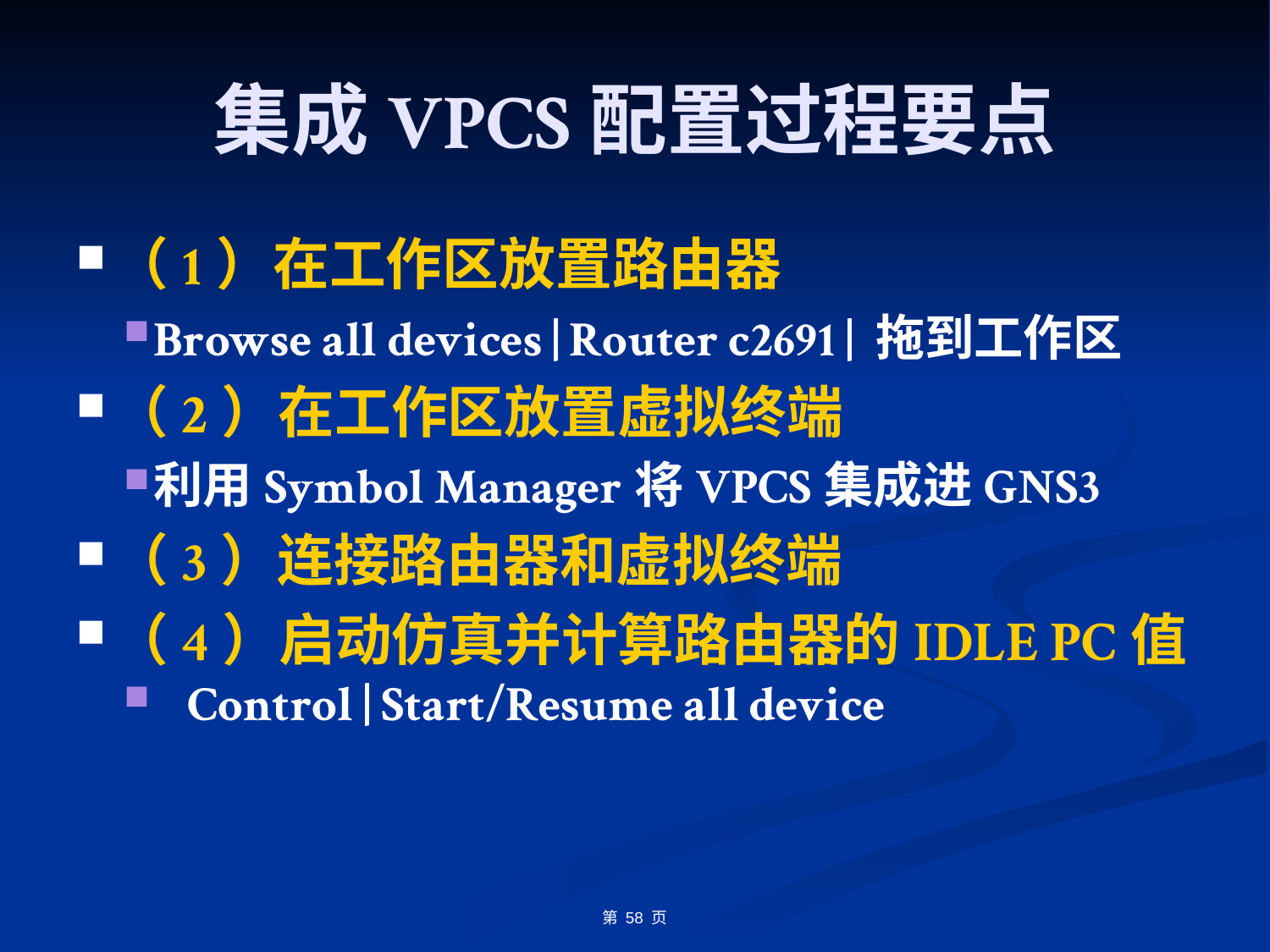

# 集成VPCS配置过程要点
（1）在工作区放置路由器
Browse all devices | Router c2691 | 拖到工作区
（2）在工作区放置虚拟终端
利用Symbol Manager将VPCS集成进GNS3
（3）连接路由器和虚拟终端
（4）启动仿真并计算路由器的IDLE PC值
Control | Start/Resume all device

第 58 页